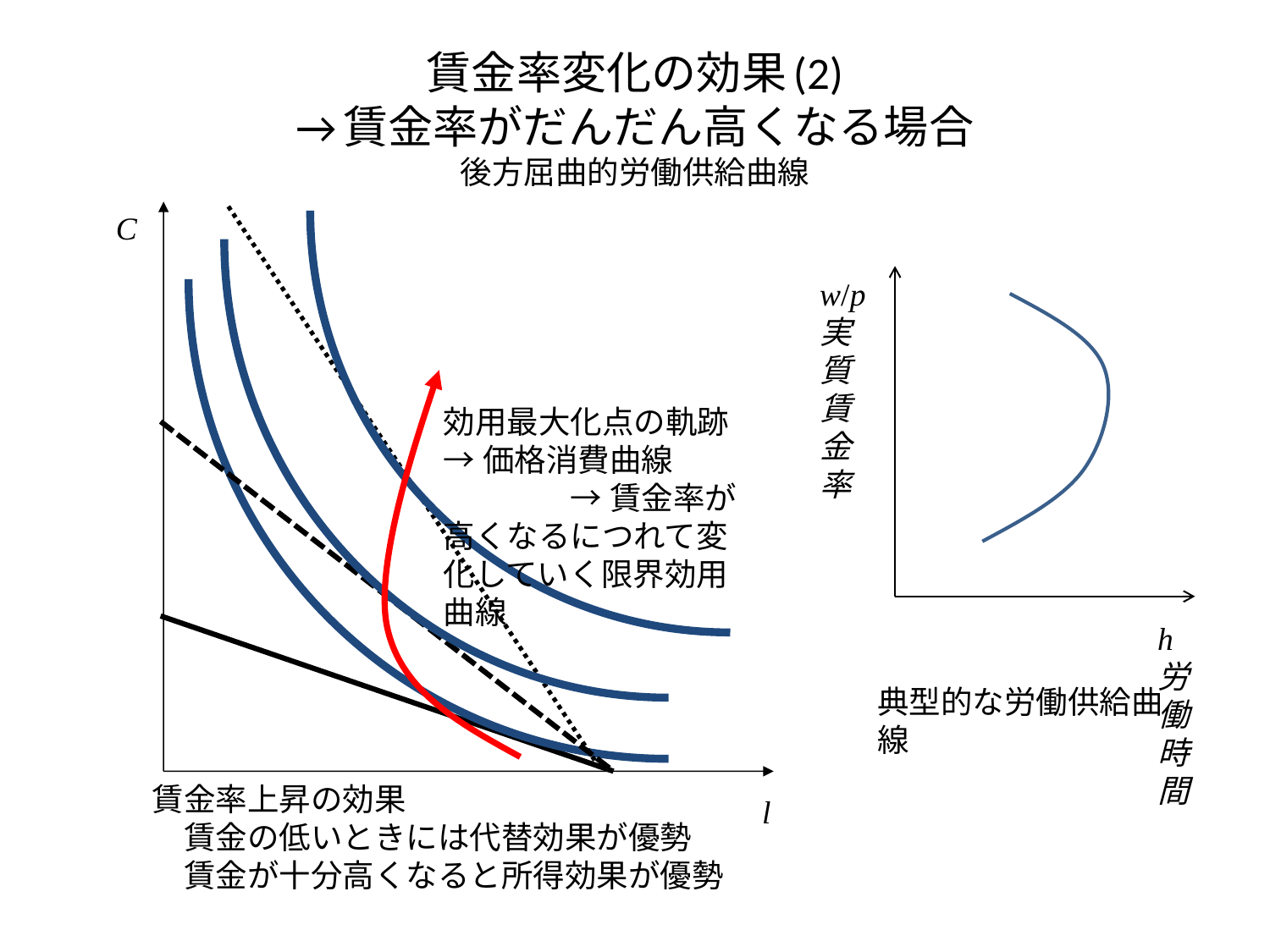

# 賃金率変化の効果(2) →賃金率がだんだん高くなる場合 後方屈曲的労働供給曲線
C

w/p実質賃金率

効用最大化点の軌跡
→価格消費曲線
	→賃金率が高くなるにつれて変化していく限界効用曲線

h労働時間

典型的な労働供給曲線

賃金率上昇の効果
　賃金の低いときには代替効果が優勢
　賃金が十分高くなると所得効果が優勢
l